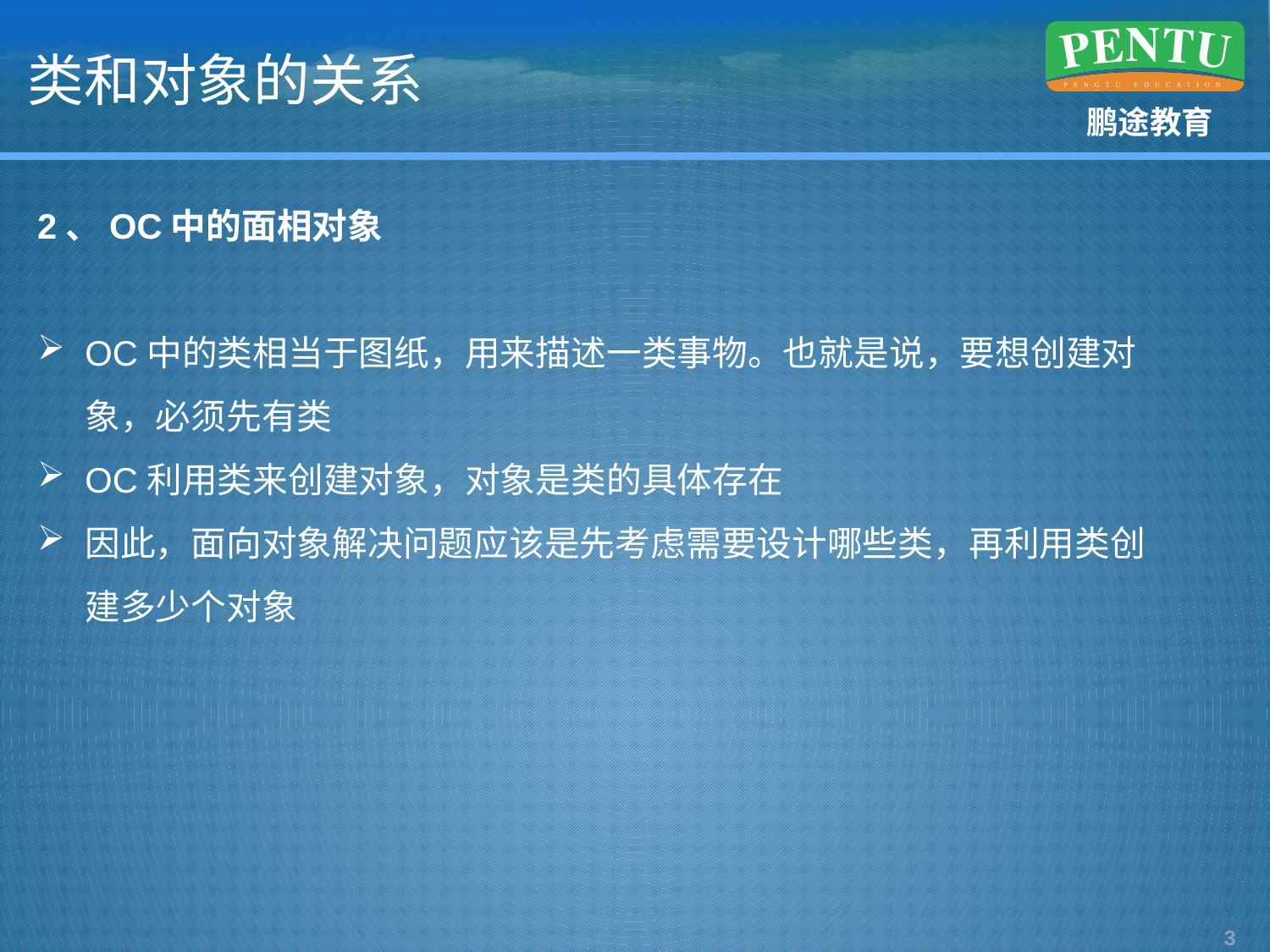

# 类和对象的关系
2、OC中的面相对象

OC中的类相当于图纸，用来描述一类事物。也就是说，要想创建对象，必须先有类
OC利用类来创建对象，对象是类的具体存在
因此，面向对象解决问题应该是先考虑需要设计哪些类，再利用类创建多少个对象
3